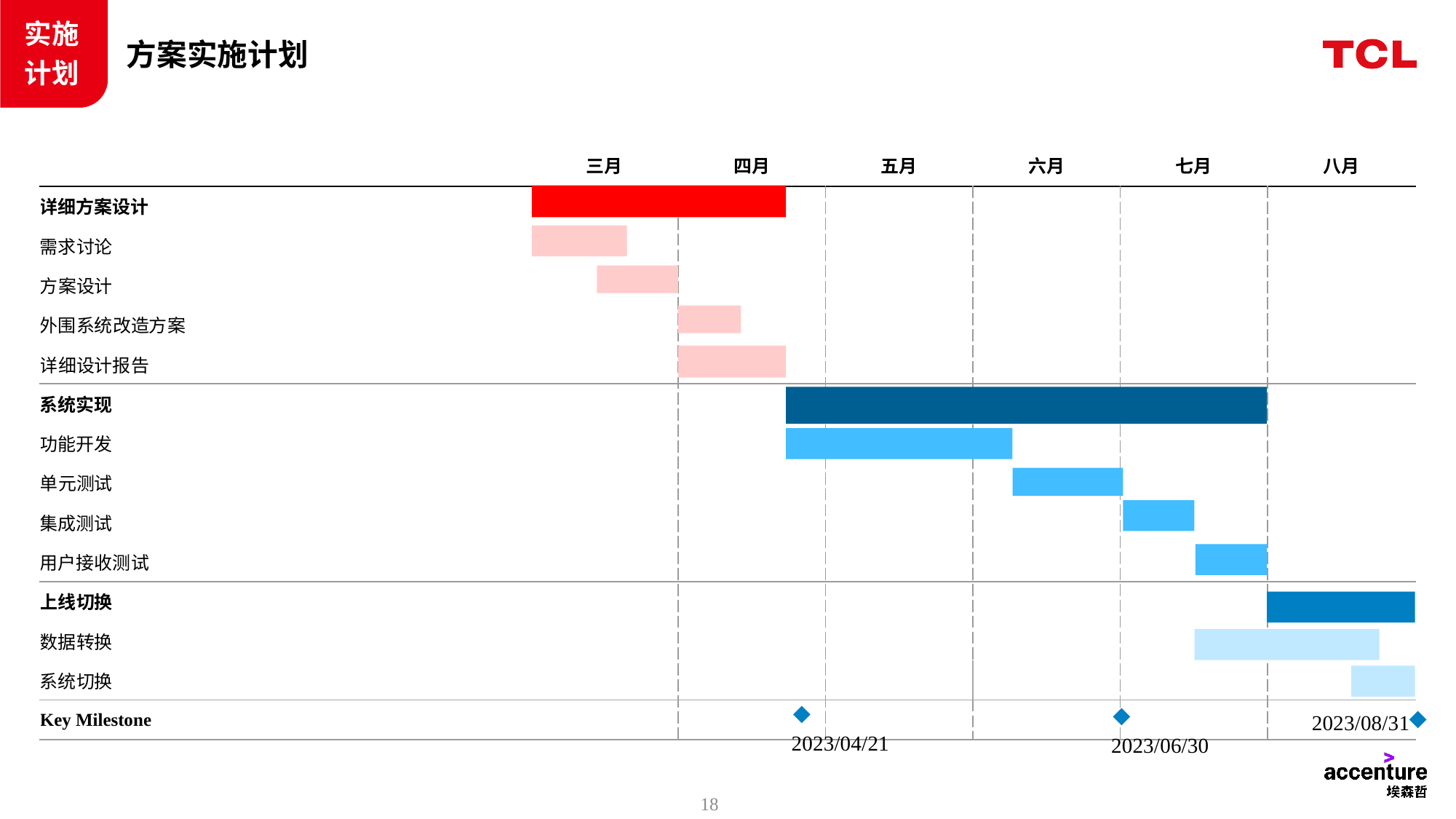

实施计划
# 方案实施计划
|  | 三月 | 四月 | 五月 | 六月 | 七月 | 八月 |
| --- | --- | --- | --- | --- | --- | --- |
| 详细方案设计 |  |  |  |  |  |  |
| 需求讨论 |  |  |  |  |  |  |
| 方案设计 |  |  |  |  |  |  |
| 外围系统改造方案 |  |  |  |  |  |  |
| 详细设计报告 |  |  |  |  |  |  |
| 系统实现 |  |  |  |  |  |  |
| 功能开发 |  |  |  |  |  |  |
| 单元测试 |  |  |  |  |  |  |
| 集成测试 |  |  |  |  |  |  |
| 用户接收测试 |  |  |  |  |  |  |
| 上线切换 |  |  |  |  |  |  |
| 数据转换 |  |  |  |  |  |  |
| 系统切换 |  |  |  |  |  |  |
| Key Milestone |  |  |  |  |  |  |

 2023/04/21
 2023/06/30
2023/08/31

18